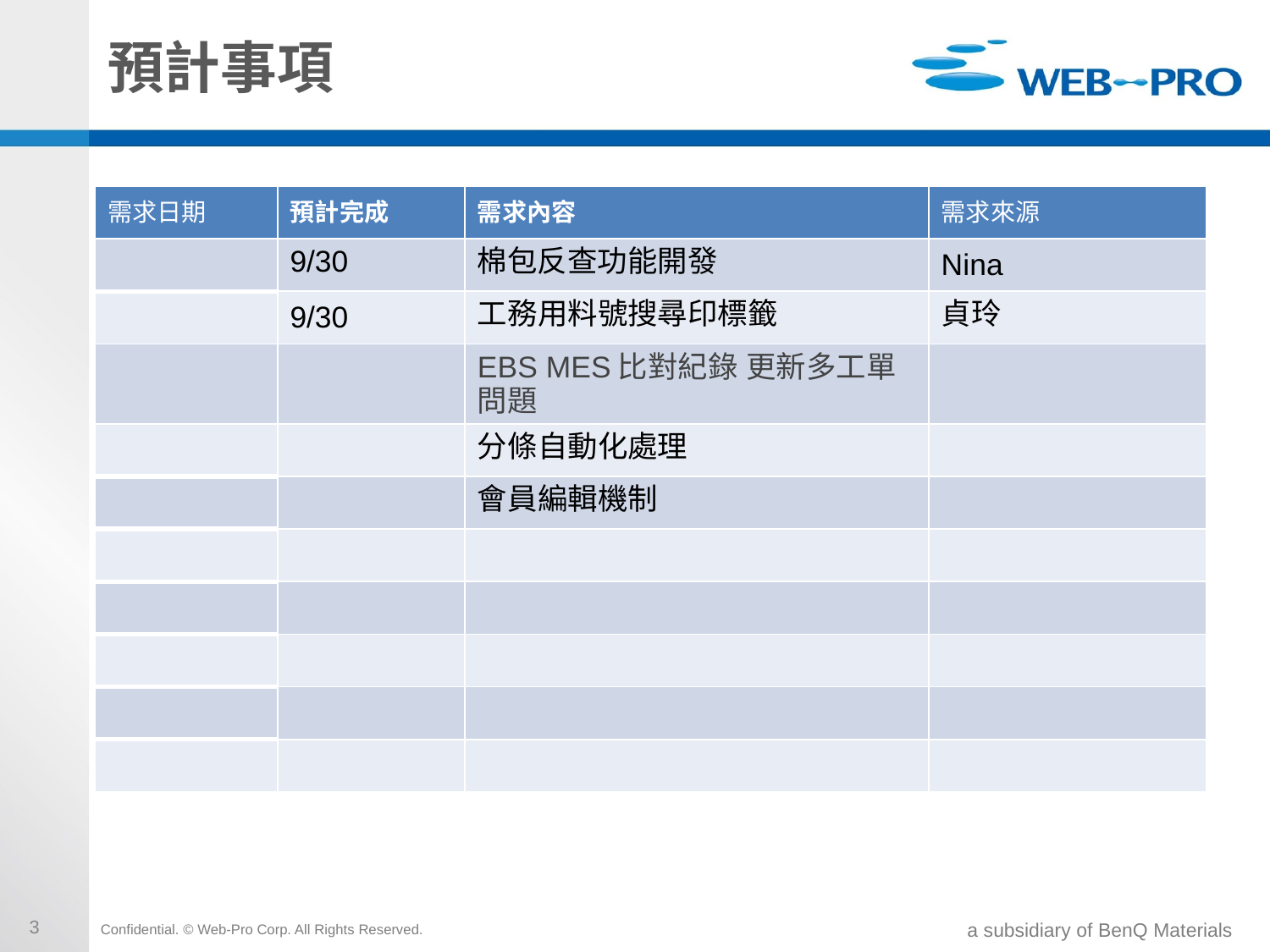

# 預計事項

6/20?
投料流程測試(暫定禮拜三)
Brad,Adele,Nina,

| 需求日期 | 預計完成 | 需求內容 | 需求來源 |
| --- | --- | --- | --- |
|  | 9/30 | 棉包反查功能開發 | Nina |
|  | 9/30 | 工務用料號搜尋印標籤 | 貞玲 |
|  |  | EBS MES比對紀錄 更新多工單問題 |  |
|  |  | 分條自動化處理 |  |
|  |  | 會員編輯機制 |  |
|  |  |  |  |
|  |  |  |  |
|  |  |  |  |
|  |  |  |  |
|  |  |  |  |
3